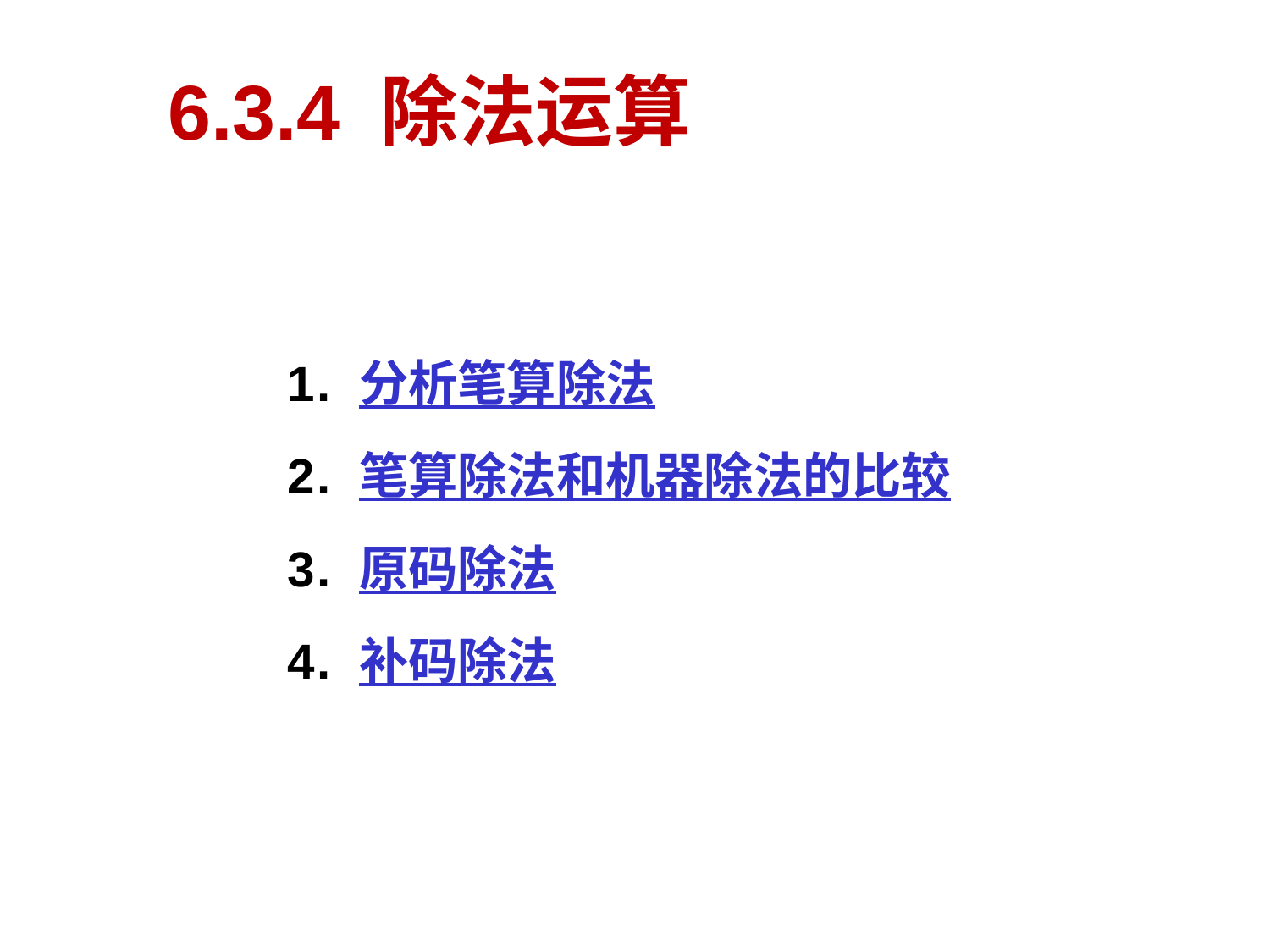

# 6.3.4 除法运算
分析笔算除法
笔算除法和机器除法的比较
原码除法
补码除法